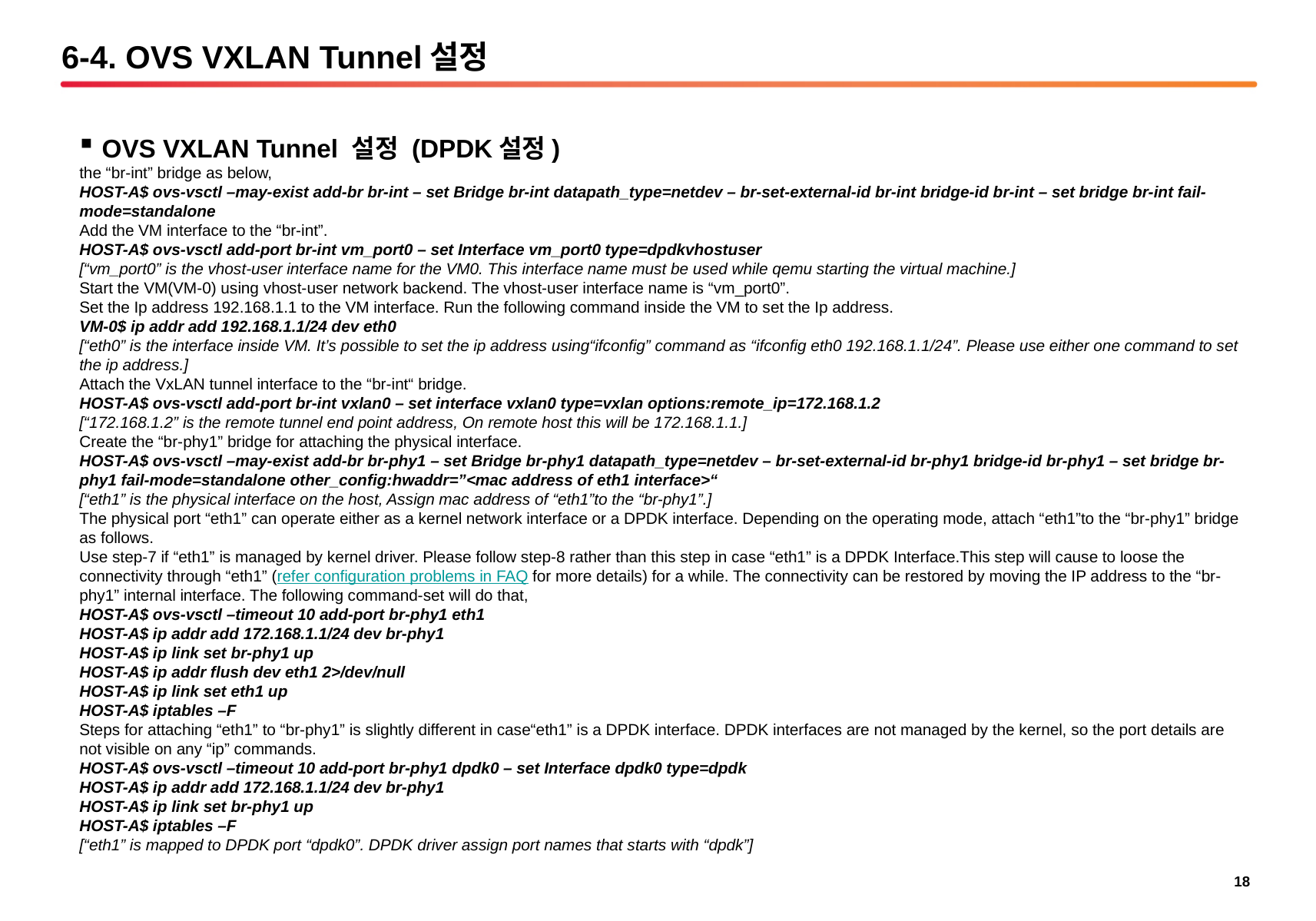

# 6-4. OVS VXLAN Tunnel설정
OVS VXLAN Tunnel 설정 (DPDK설정)
the “br-int” bridge as below,
HOST-A$ ovs-vsctl –may-exist add-br br-int – set Bridge br-int datapath_type=netdev – br-set-external-id br-int bridge-id br-int – set bridge br-int fail-mode=standalone
Add the VM interface to the “br-int”.
HOST-A$ ovs-vsctl add-port br-int vm_port0 – set Interface vm_port0 type=dpdkvhostuser
[“vm_port0” is the vhost-user interface name for the VM0. This interface name must be used while qemu starting the virtual machine.]
Start the VM(VM-0) using vhost-user network backend. The vhost-user interface name is “vm_port0”.
Set the Ip address 192.168.1.1 to the VM interface. Run the following command inside the VM to set the Ip address.
VM-0$ ip addr add 192.168.1.1/24 dev eth0
[“eth0” is the interface inside VM. It’s possible to set the ip address using“ifconfig” command as “ifconfig eth0 192.168.1.1/24”. Please use either one command to set the ip address.]
Attach the VxLAN tunnel interface to the “br-int“ bridge.
HOST-A$ ovs-vsctl add-port br-int vxlan0 – set interface vxlan0 type=vxlan options:remote_ip=172.168.1.2
[“172.168.1.2” is the remote tunnel end point address, On remote host this will be 172.168.1.1.]
Create the “br-phy1” bridge for attaching the physical interface.
HOST-A$ ovs-vsctl –may-exist add-br br-phy1 – set Bridge br-phy1 datapath_type=netdev – br-set-external-id br-phy1 bridge-id br-phy1 – set bridge br-phy1 fail-mode=standalone other_config:hwaddr=”<mac address of eth1 interface>“
[“eth1” is the physical interface on the host, Assign mac address of “eth1”to the “br-phy1”.]
The physical port “eth1” can operate either as a kernel network interface or a DPDK interface. Depending on the operating mode, attach “eth1”to the “br-phy1” bridge as follows.
Use step-7 if “eth1” is managed by kernel driver. Please follow step-8 rather than this step in case “eth1” is a DPDK Interface.This step will cause to loose the connectivity through “eth1” (refer configuration problems in FAQ for more details) for a while. The connectivity can be restored by moving the IP address to the “br-phy1” internal interface. The following command-set will do that,
HOST-A$ ovs-vsctl –timeout 10 add-port br-phy1 eth1
HOST-A$ ip addr add 172.168.1.1/24 dev br-phy1
HOST-A$ ip link set br-phy1 up
HOST-A$ ip addr flush dev eth1 2>/dev/null
HOST-A$ ip link set eth1 up
HOST-A$ iptables –F
Steps for attaching “eth1” to “br-phy1” is slightly different in case“eth1” is a DPDK interface. DPDK interfaces are not managed by the kernel, so the port details are not visible on any “ip” commands.
HOST-A$ ovs-vsctl –timeout 10 add-port br-phy1 dpdk0 – set Interface dpdk0 type=dpdk
HOST-A$ ip addr add 172.168.1.1/24 dev br-phy1
HOST-A$ ip link set br-phy1 up
HOST-A$ iptables –F
[“eth1” is mapped to DPDK port “dpdk0”. DPDK driver assign port names that starts with “dpdk”]